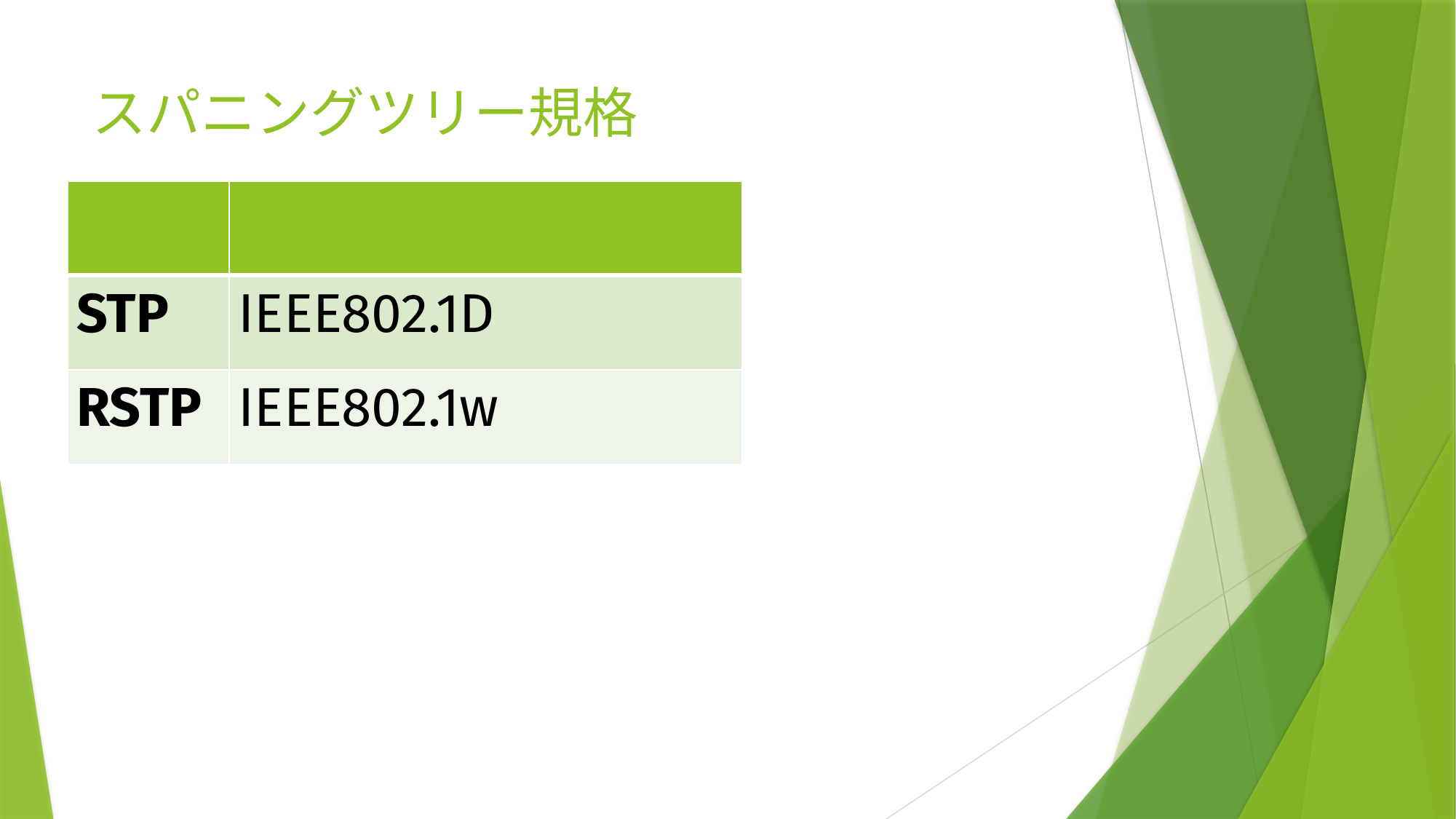

# スパニングツリー規格
|  |  |
| --- | --- |
| STP | IEEE802.1D |
| RSTP | IEEE802.1w |